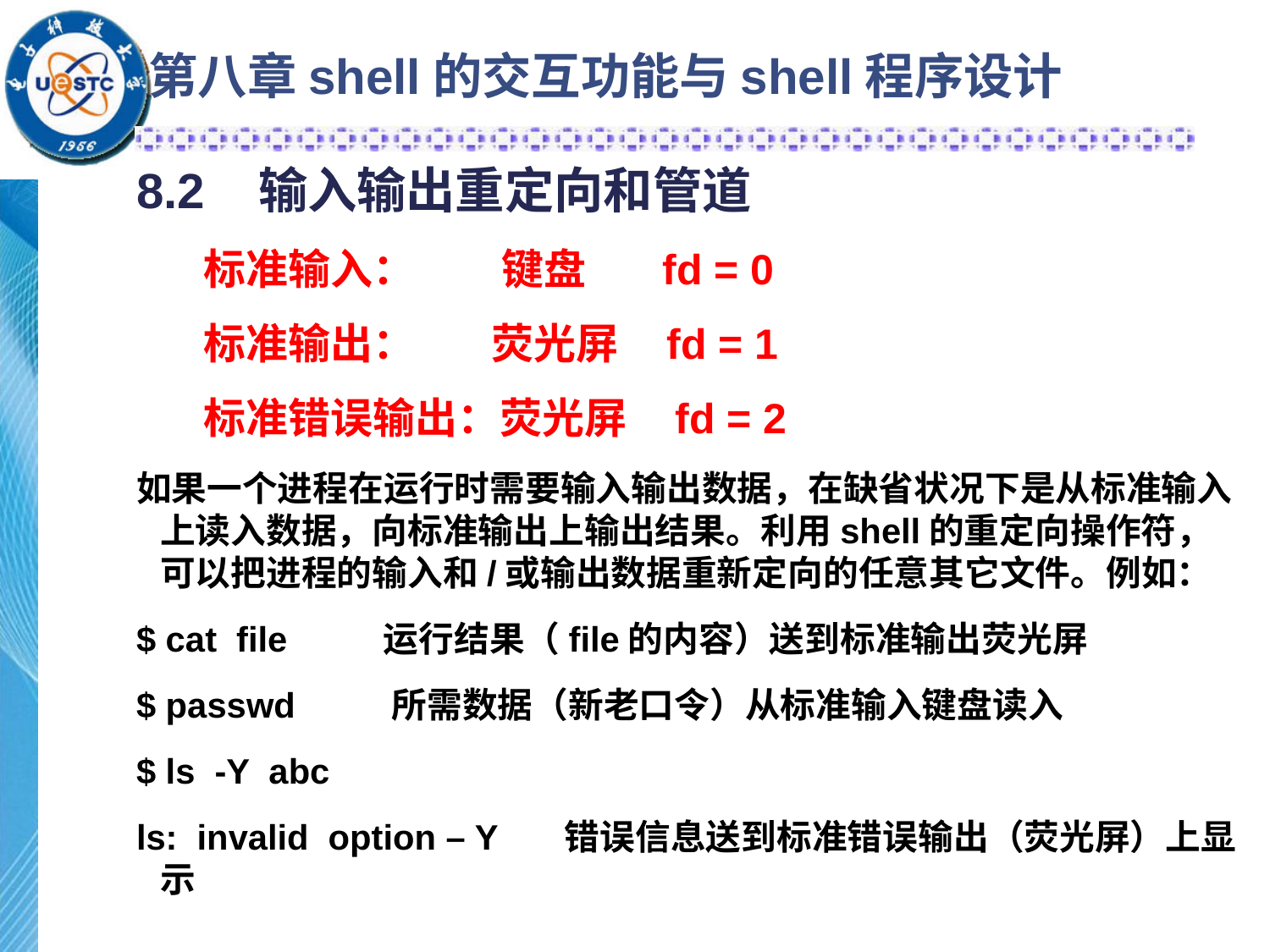

# 第八章shell的交互功能与shell程序设计
8.2   输入输出重定向和管道
      标准输入：         键盘       fd = 0
      标准输出：        荧光屏    fd = 1
      标准错误输出：荧光屏    fd = 2
如果一个进程在运行时需要输入输出数据，在缺省状况下是从标准输入上读入数据，向标准输出上输出结果。利用shell的重定向操作符，可以把进程的输入和/或输出数据重新定向的任意其它文件。例如：
$ cat  file         运行结果（file的内容）送到标准输出荧光屏
$ passwd         所需数据（新老口令）从标准输入键盘读入
$ ls  -Y  abc
ls:  invalid  option – Y      错误信息送到标准错误输出（荧光屏）上显示